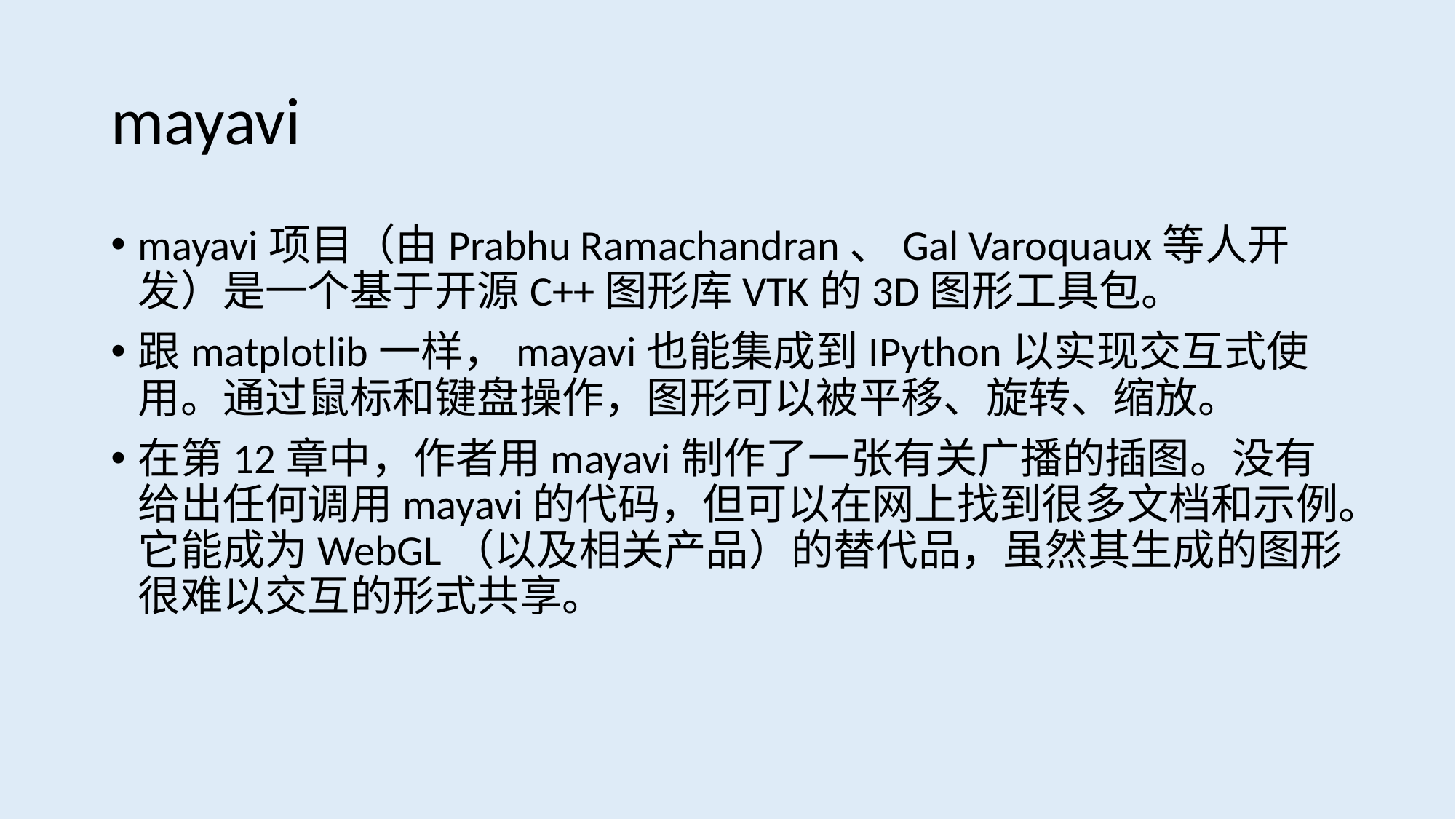

# mayavi
mayavi项目（由Prabhu Ramachandran、Gal Varoquaux等人开发）是一个基于开源C++图形库VTK的3D图形工具包。
跟matplotlib一样，mayavi也能集成到IPython以实现交互式使用。通过鼠标和键盘操作，图形可以被平移、旋转、缩放。
在第12章中，作者用mayavi制作了一张有关广播的插图。没有给出任何调用mayavi的代码，但可以在网上找到很多文档和示例。它能成为WebGL（以及相关产品）的替代品，虽然其生成的图形很难以交互的形式共享。